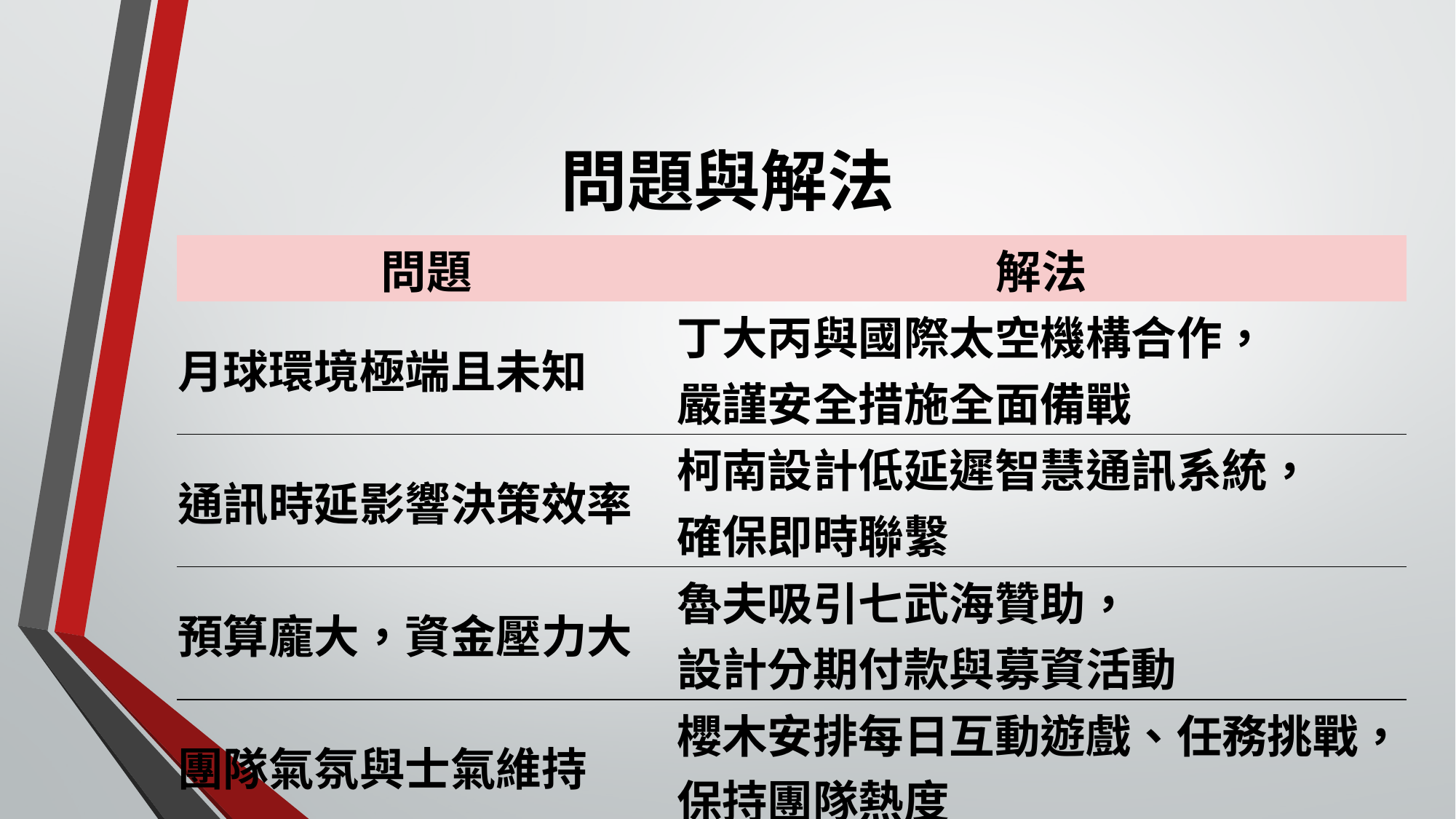

# 問題與解法
| 問題 | 解法 |
| --- | --- |
| 月球環境極端且未知 | 丁大丙與國際太空機構合作， 嚴謹安全措施全面備戰 |
| 通訊時延影響決策效率 | 柯南設計低延遲智慧通訊系統， 確保即時聯繫 |
| 預算龐大，資金壓力大 | 魯夫吸引七武海贊助， 設計分期付款與募資活動 |
| 團隊氣氛與士氣維持 | 櫻木安排每日互動遊戲、任務挑戰， 保持團隊熱度 |